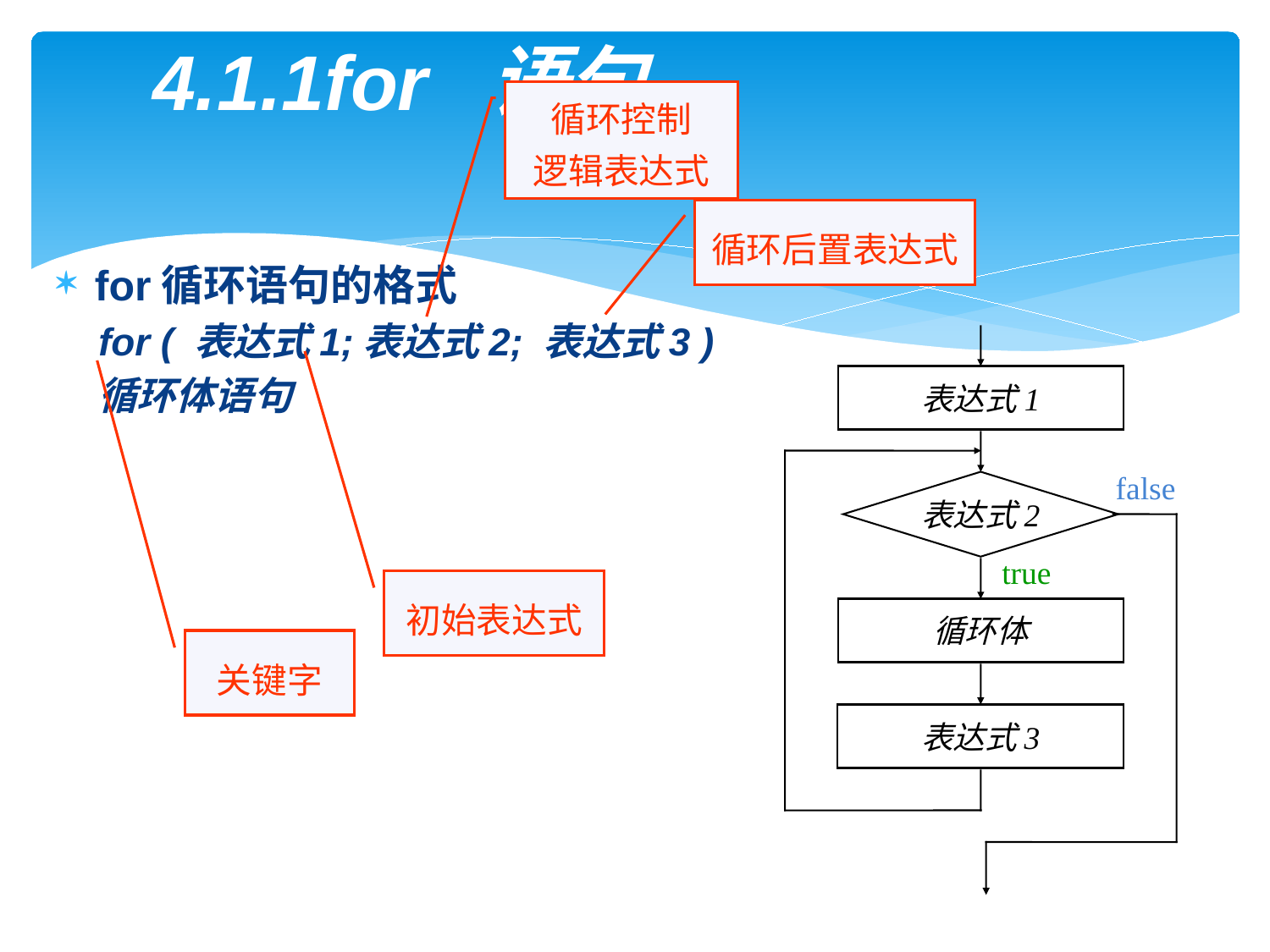

# 4.1.1for  语句
循环控制
逻辑表达式
循环后置表达式
for循环语句的格式
for ( 表达式1;表达式2; 表达式3 )
循环体语句

表达式1

false
表达式2

true

循环体

表达式3

初始表达式
关键字